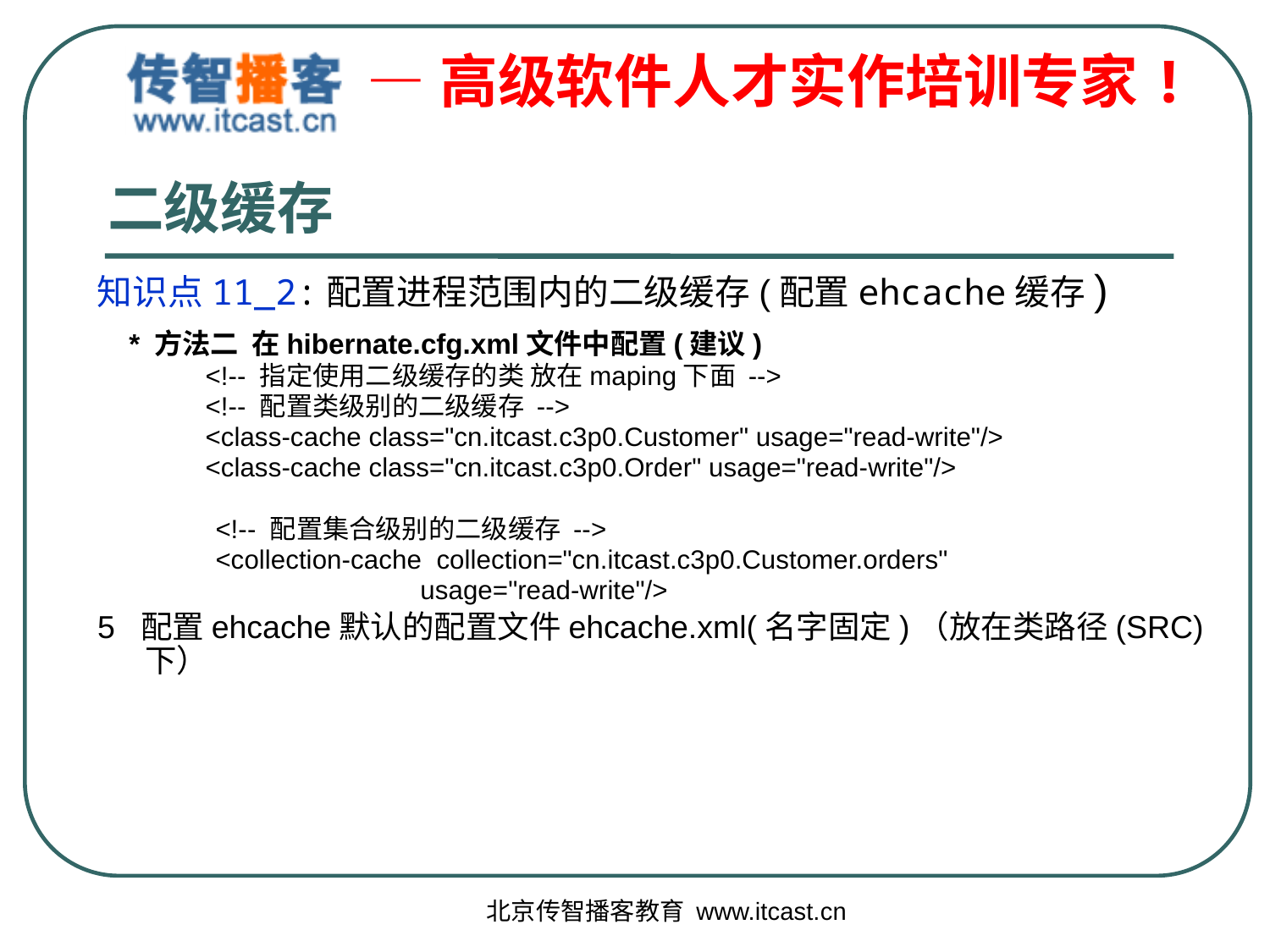

# 二级缓存
知识点11_2:配置进程范围内的二级缓存(配置ehcache缓存)
    * 方法二  在hibernate.cfg.xml文件中配置(建议)
      <!-- 指定使用二级缓存的类 放在maping下面 -->
      <!-- 配置类级别的二级缓存 -->
      <class-cache class="cn.itcast.c3p0.Customer" usage="read-write"/>
      <class-cache class="cn.itcast.c3p0.Order" usage="read-write"/>

	  <!-- 配置集合级别的二级缓存 -->
	  <collection-cache  collection="cn.itcast.c3p0.Customer.orders"
                                   usage="read-write"/>
5  配置ehcache默认的配置文件ehcache.xml(名字固定)（放在类路径(SRC)下）

北京传智播客教育 www.itcast.cn